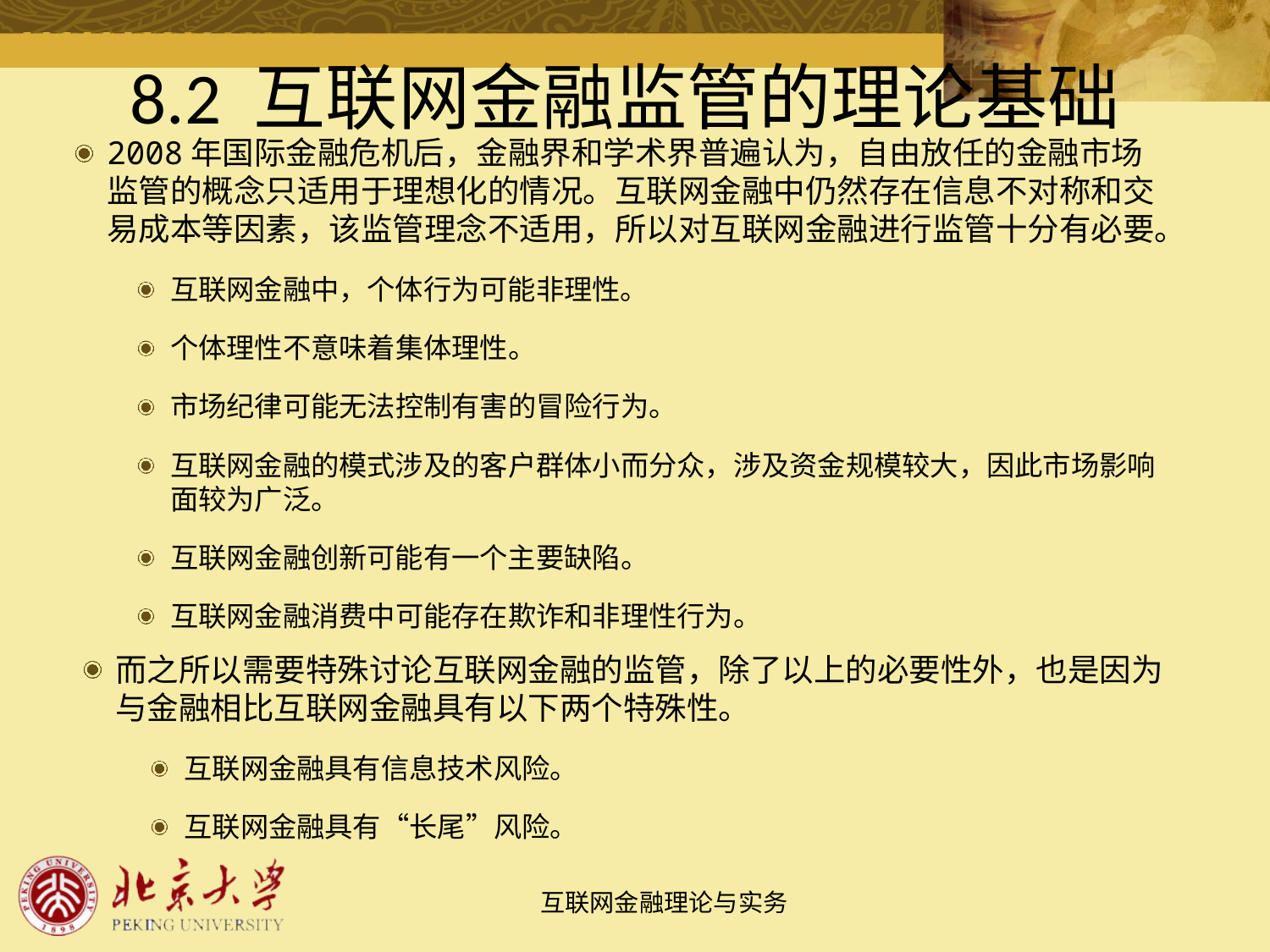

# 8.2 互联网金融监管的理论基础
2008年国际金融危机后，金融界和学术界普遍认为，自由放任的金融市场监管的概念只适用于理想化的情况。互联网金融中仍然存在信息不对称和交易成本等因素，该监管理念不适用，所以对互联网金融进行监管十分有必要。
互联网金融中，个体行为可能非理性。
个体理性不意味着集体理性。
市场纪律可能无法控制有害的冒险行为。
互联网金融的模式涉及的客户群体小而分众，涉及资金规模较大，因此市场影响面较为广泛。
互联网金融创新可能有一个主要缺陷。
互联网金融消费中可能存在欺诈和非理性行为。
而之所以需要特殊讨论互联网金融的监管，除了以上的必要性外，也是因为与金融相比互联网金融具有以下两个特殊性。
互联网金融具有信息技术风险。
互联网金融具有“长尾”风险。